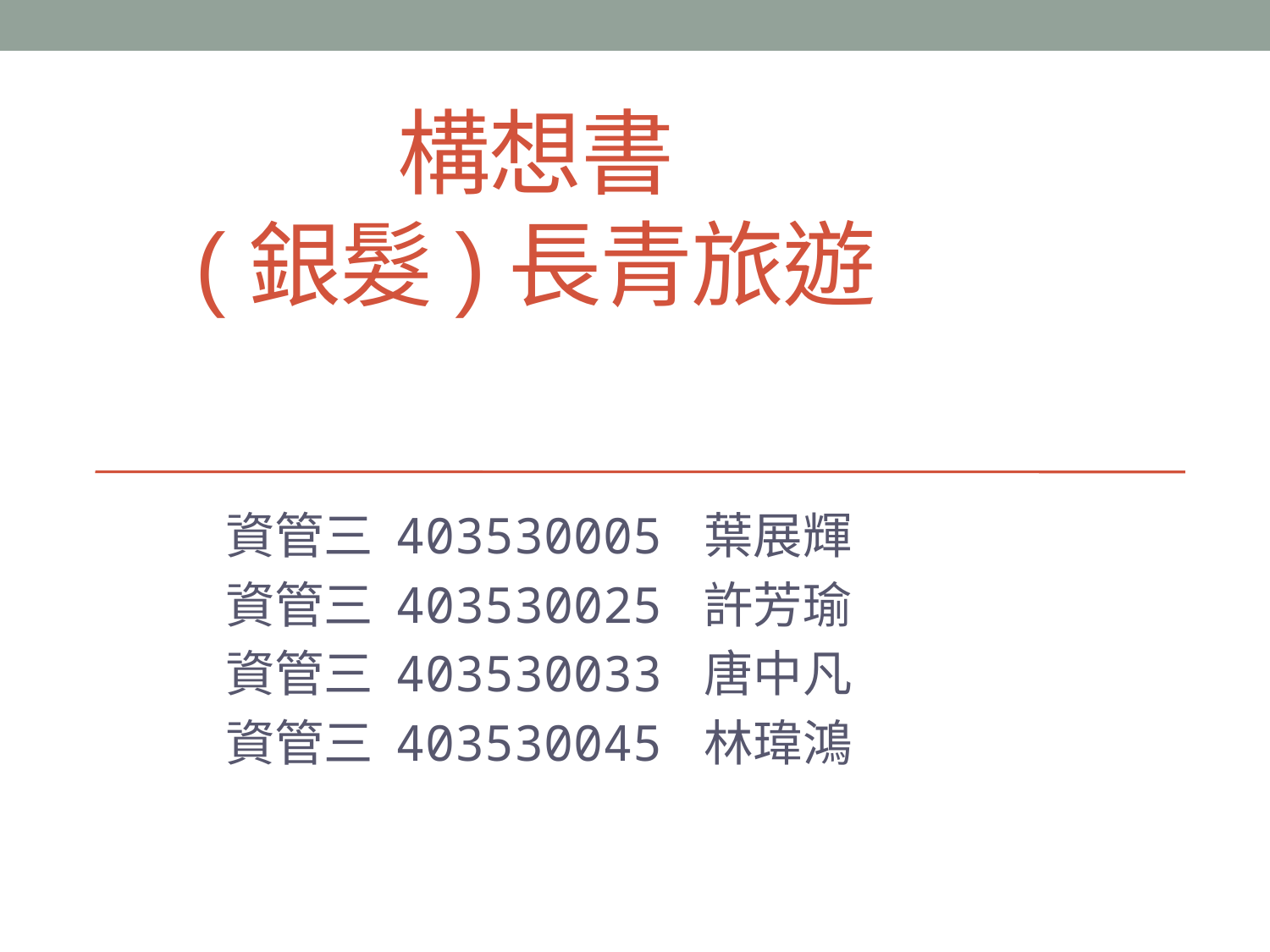

# 構想書 (銀髮)長青旅遊
資管三 403530005 葉展輝
資管三 403530025 許芳瑜
資管三 403530033 唐中凡
資管三 403530045 林瑋鴻